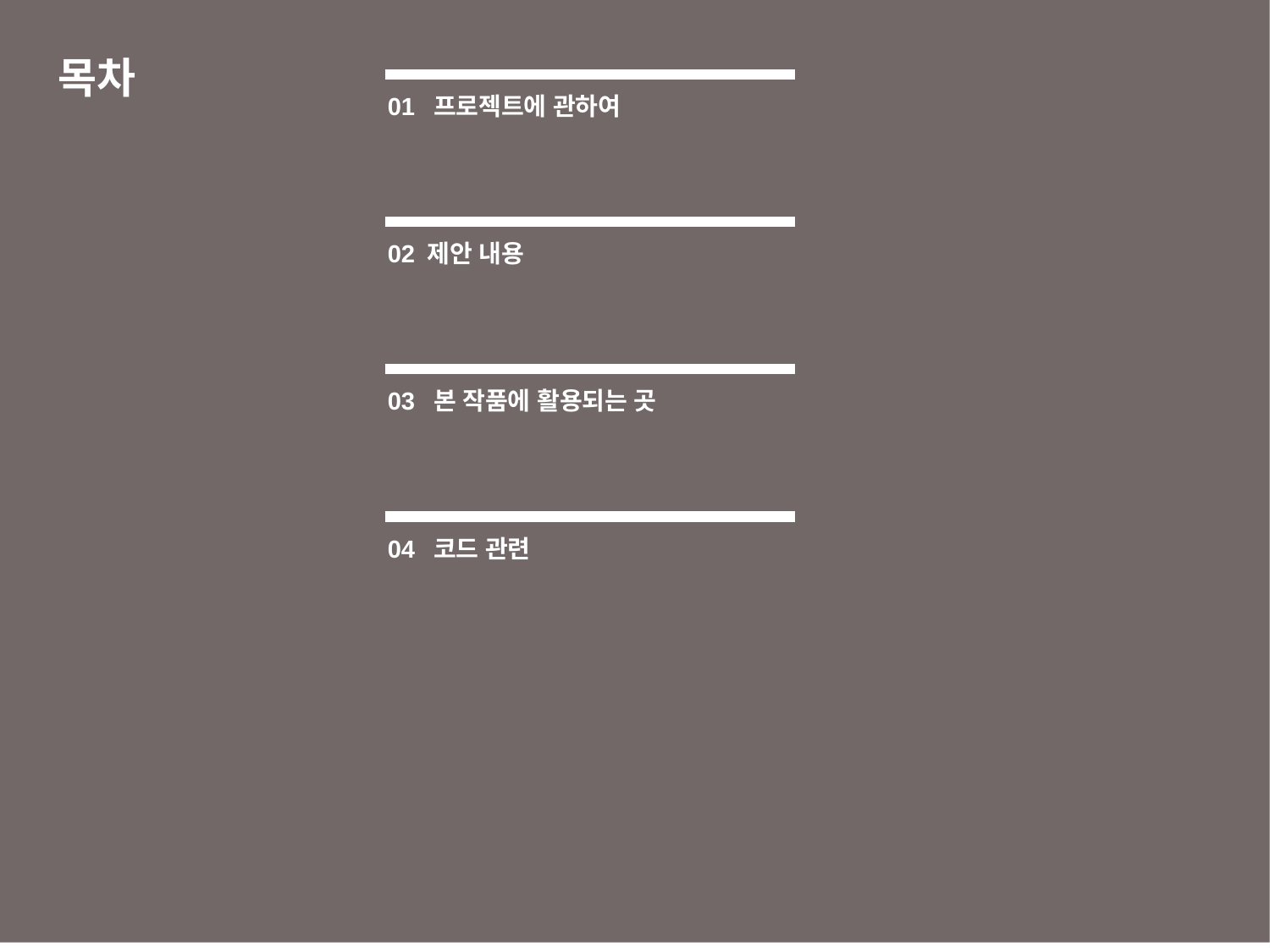

# 목차
01  프로젝트에 관하여
02 제안 내용
03  본 작품에 활용되는 곳
04  코드 관련